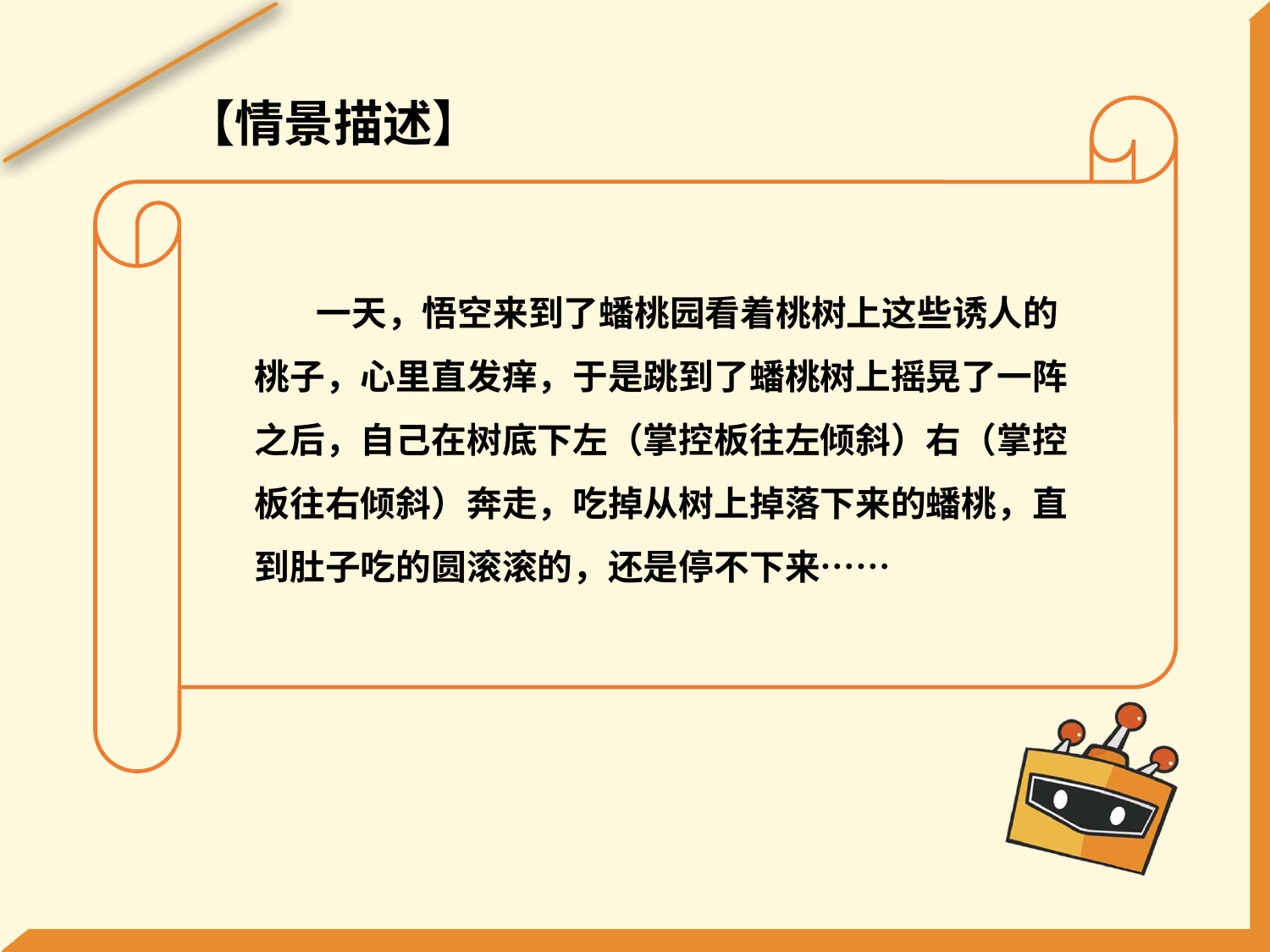

【情景描述】

  一天，悟空来到了蟠桃园看着桃树上这些诱人的桃子，心里直发痒，于是跳到了蟠桃树上摇晃了一阵之后，自己在树底下左（掌控板往左倾斜）右（掌控板往右倾斜）奔走，吃掉从树上掉落下来的蟠桃，直到肚子吃的圆滚滚的，还是停不下来……